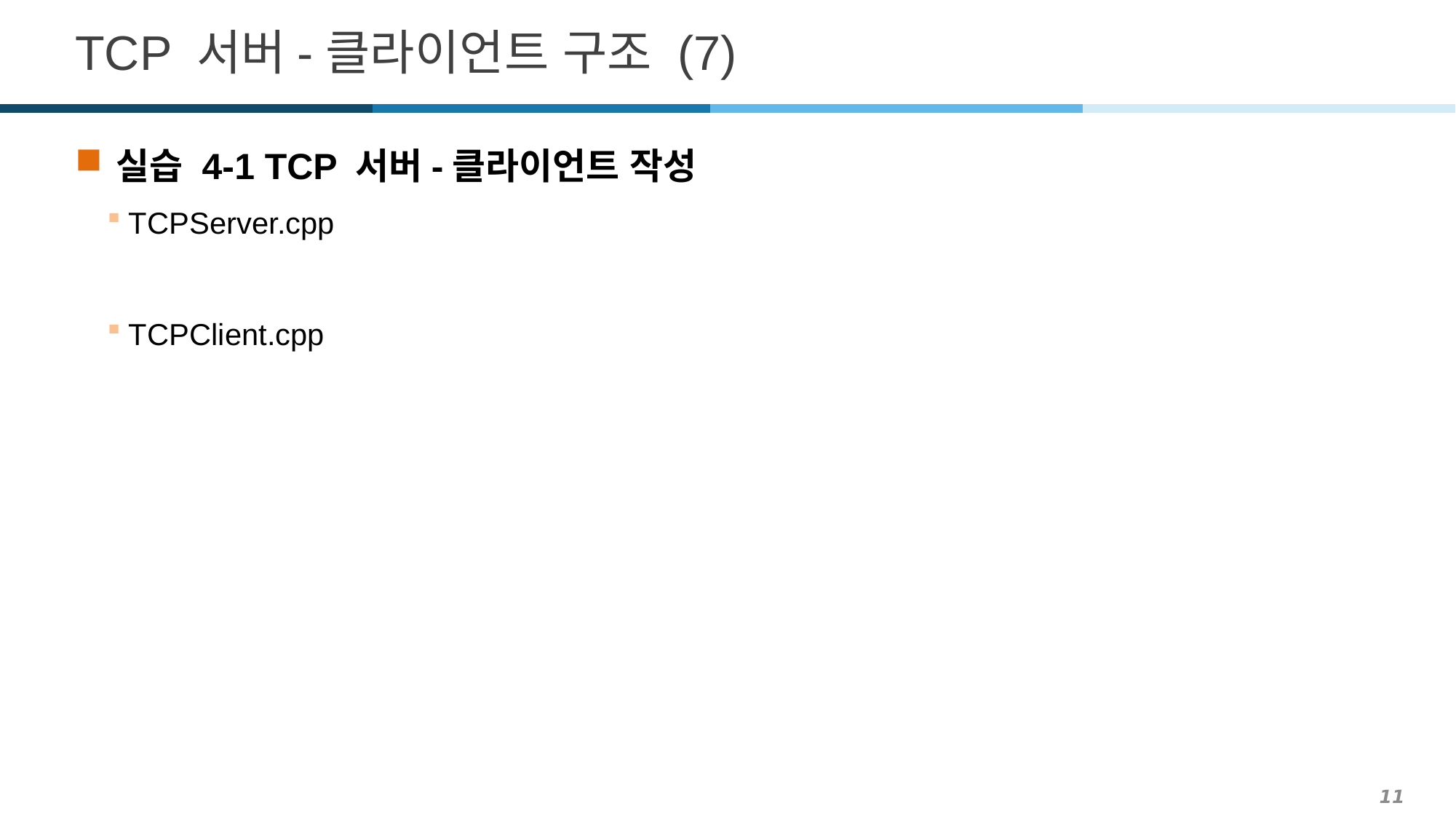

# TCP 서버-클라이언트 구조 (7)
실습 4-1 TCP 서버-클라이언트 작성
TCPServer.cpp

TCPClient.cpp